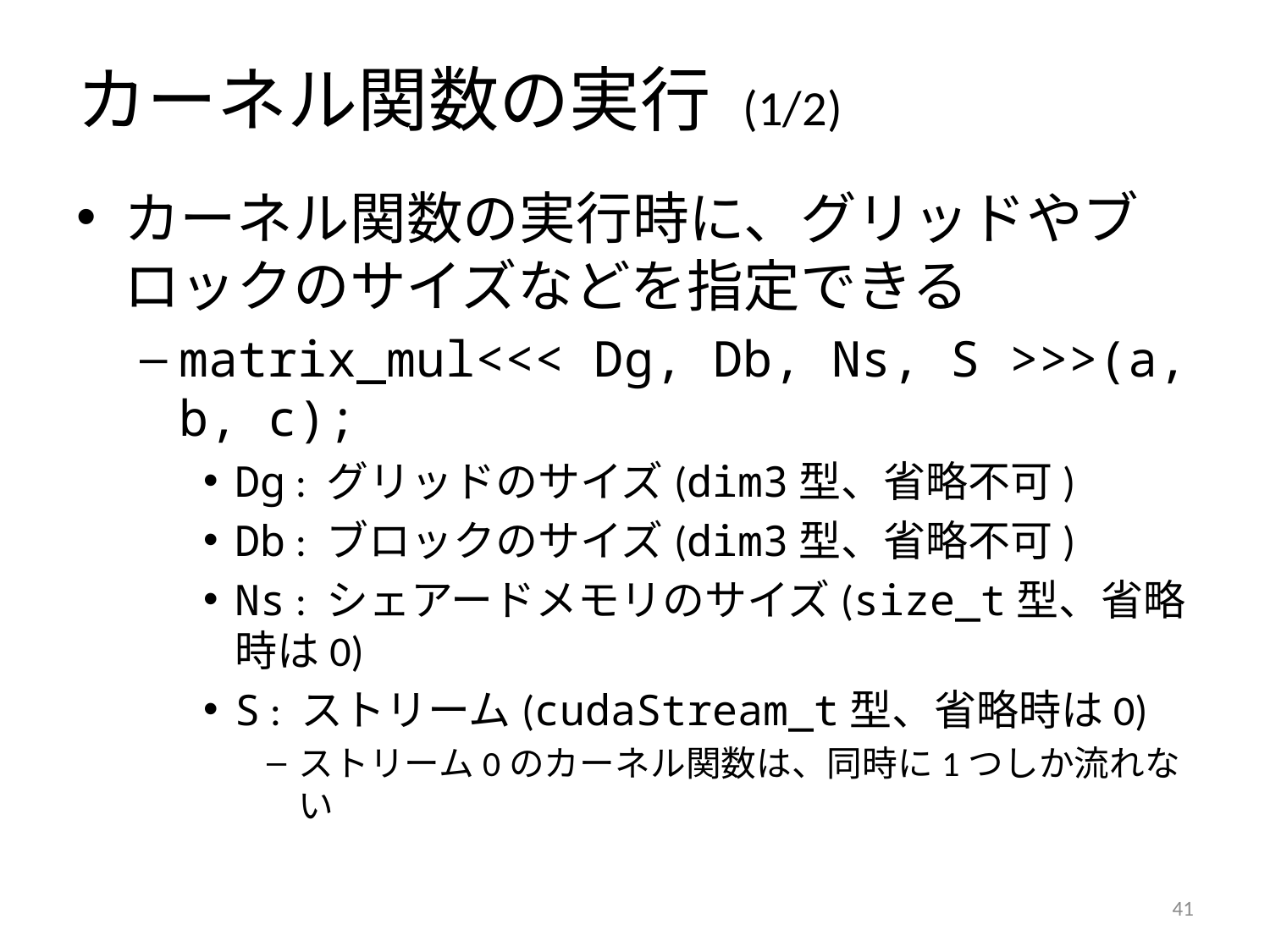

# カーネル関数の実行 (1/2)
カーネル関数の実行時に、グリッドやブロックのサイズなどを指定できる
matrix_mul<<< Dg, Db, Ns, S >>>(a, b, c);
Dg : グリッドのサイズ(dim3型、省略不可)
Db : ブロックのサイズ(dim3型、省略不可)
Ns : シェアードメモリのサイズ(size_t型、省略時は0)
S : ストリーム(cudaStream_t型、省略時は0)
ストリーム0のカーネル関数は、同時に1つしか流れない
41